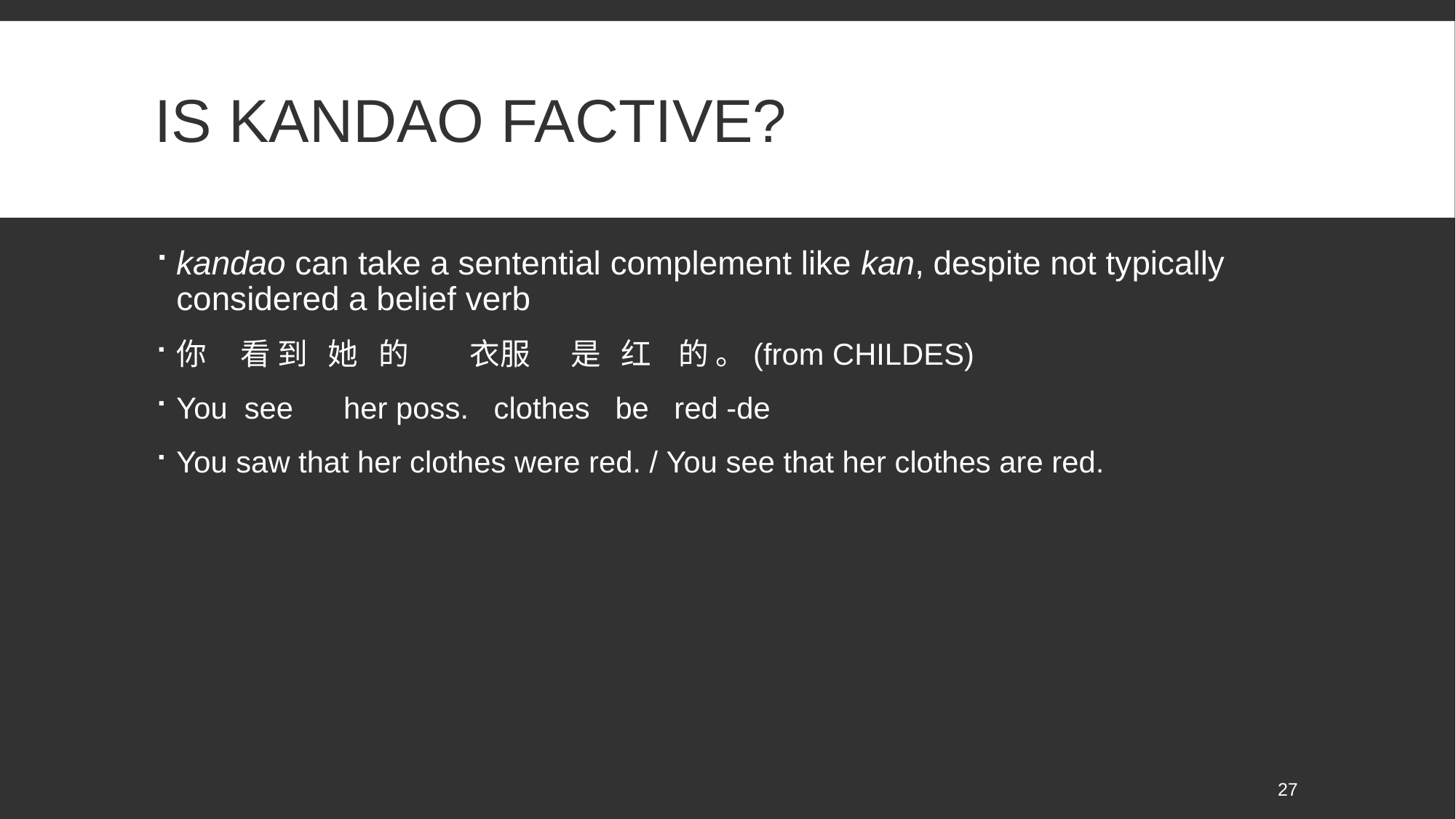

# Is Kandao factive?
kandao can take a sentential complement like kan, despite not typically considered a belief verb
你     看 到   她   的         衣服      是   红    的 。(from CHILDES)
You  see      her poss.   clothes   be   red -de
You saw that her clothes were red. / You see that her clothes are red.
27